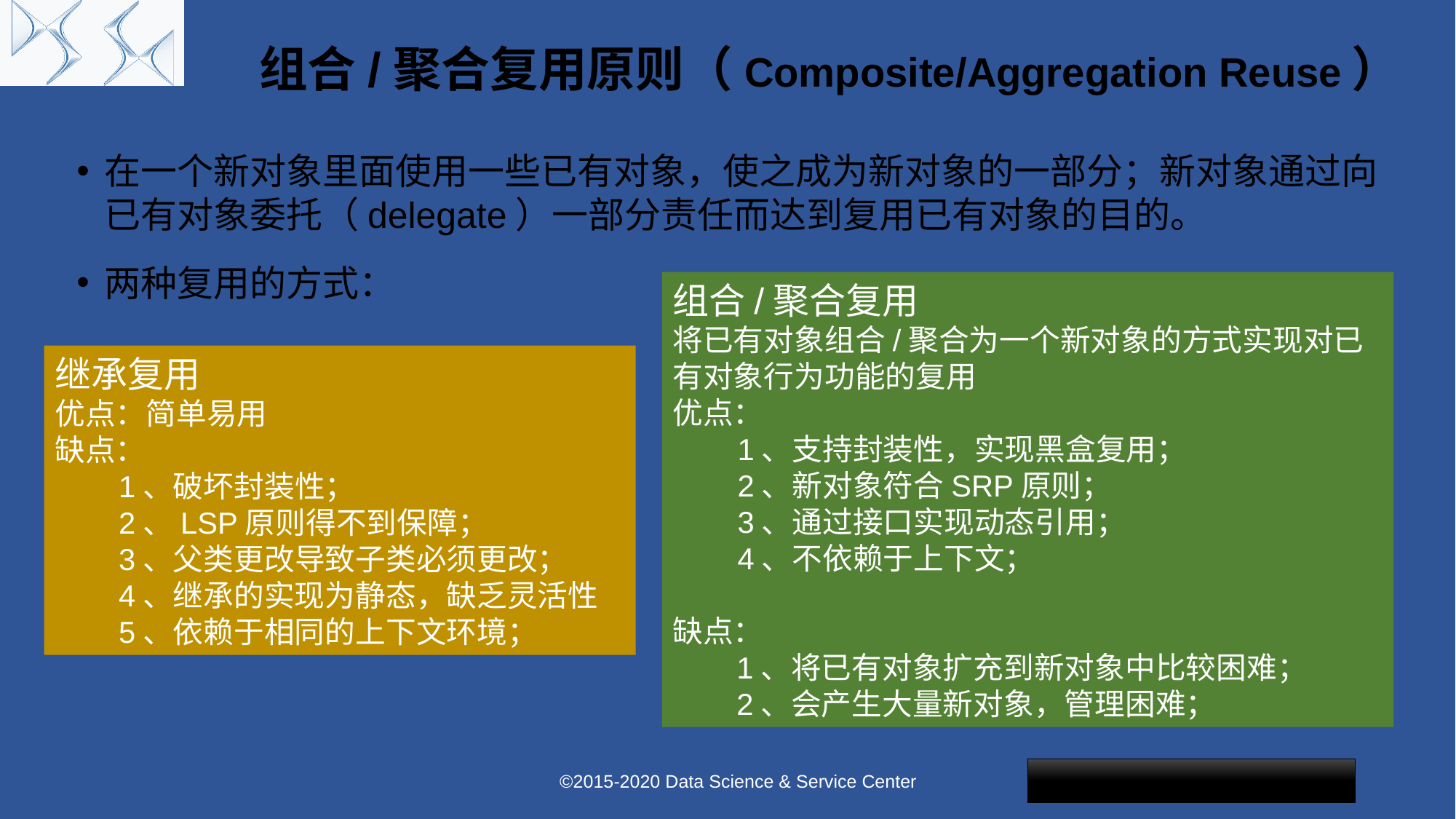

# 组合/聚合复用原则（Composite/Aggregation Reuse）
在一个新对象里面使用一些已有对象，使之成为新对象的一部分；新对象通过向已有对象委托（delegate）一部分责任而达到复用已有对象的目的。
两种复用的方式：

组合/聚合复用
将已有对象组合/聚合为一个新对象的方式实现对已有对象行为功能的复用
优点：
	1、支持封装性，实现黑盒复用；
	2、新对象符合SRP原则；
	3、通过接口实现动态引用；
	4、不依赖于上下文；

缺点：
	1、将已有对象扩充到新对象中比较困难；
	2、会产生大量新对象，管理困难；
继承复用
优点：简单易用
缺点：
	1、破坏封装性；
	2、LSP原则得不到保障；
	3、父类更改导致子类必须更改；
	4、继承的实现为静态，缺乏灵活性
	5、依赖于相同的上下文环境；

©2015-2020 Data Science & Service Center
39